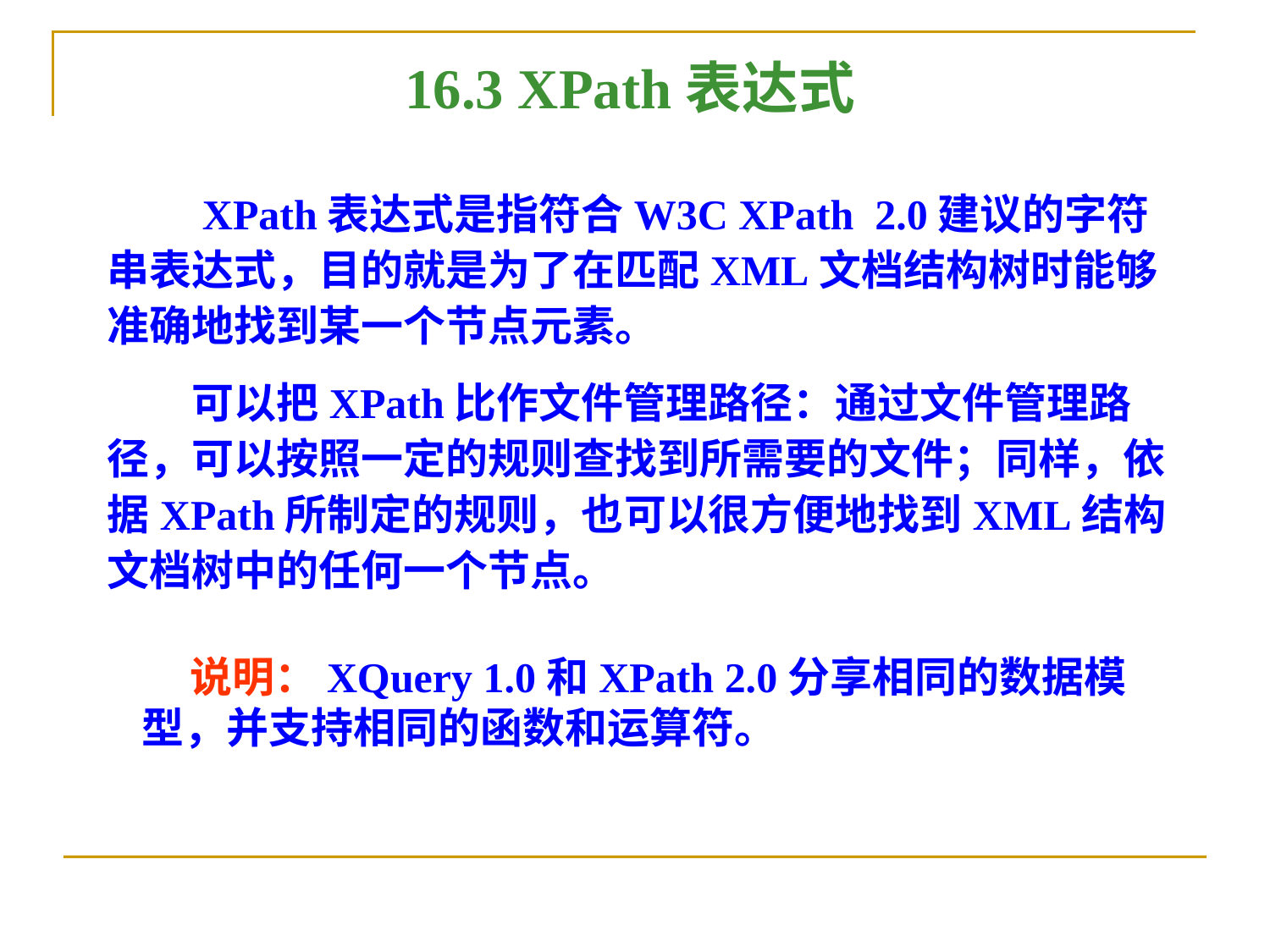

16.3 XPath表达式
　　XPath表达式是指符合W3C XPath  2.0建议的字符串表达式，目的就是为了在匹配XML文档结构树时能够准确地找到某一个节点元素。
　　可以把XPath比作文件管理路径：通过文件管理路径，可以按照一定的规则查找到所需要的文件；同样，依据XPath所制定的规则，也可以很方便地找到XML结构文档树中的任何一个节点。
    说明：XQuery 1.0和XPath 2.0分享相同的数据模型，并支持相同的函数和运算符。